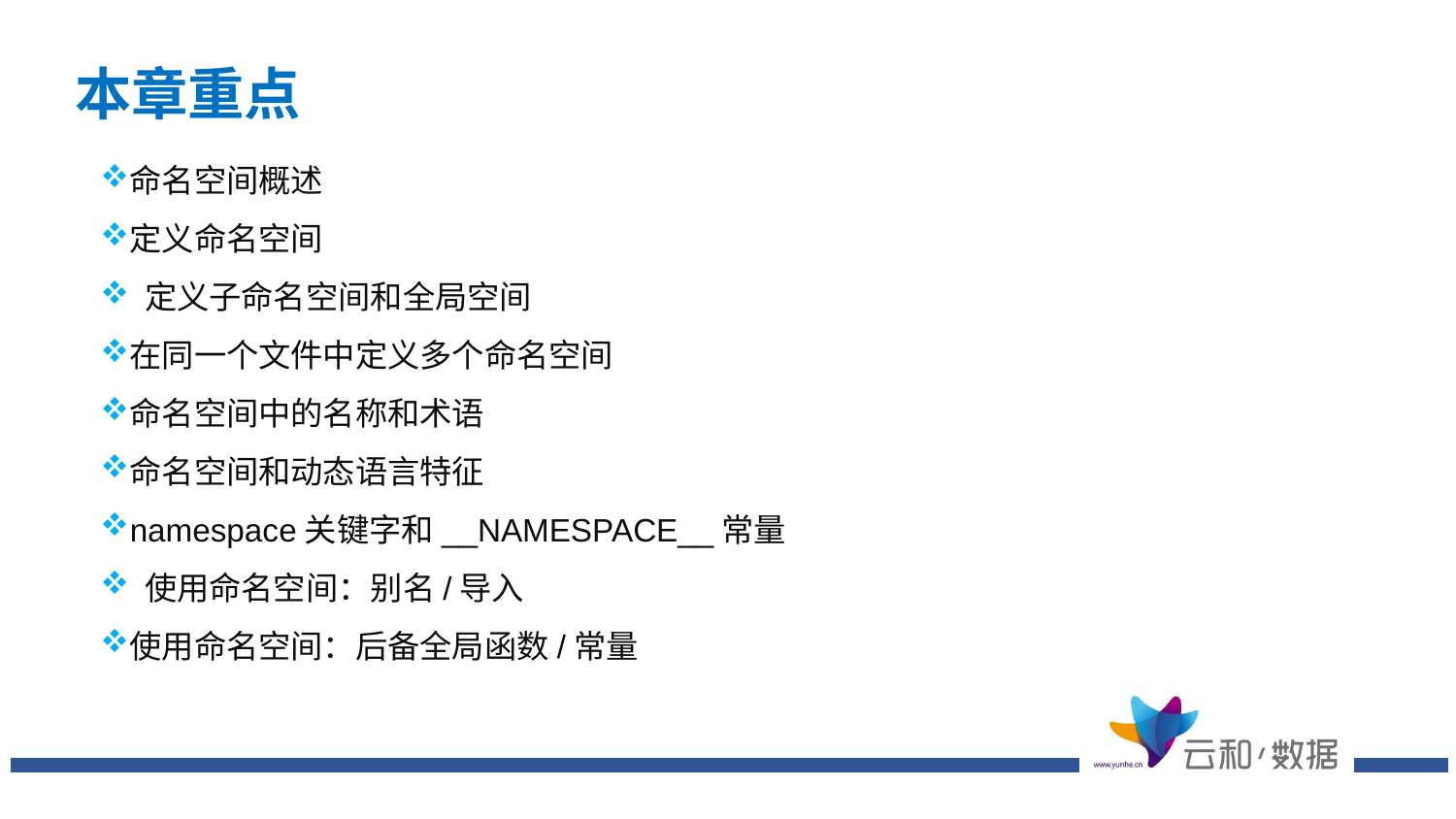

本章重点
命名空间概述
定义命名空间
 定义子命名空间和全局空间
在同一个文件中定义多个命名空间
命名空间中的名称和术语
命名空间和动态语言特征
namespace关键字和_​_​NAMESPACE_​_​常量
 使用命名空间：别名/导入
使用命名空间：后备全局函数/常量
3